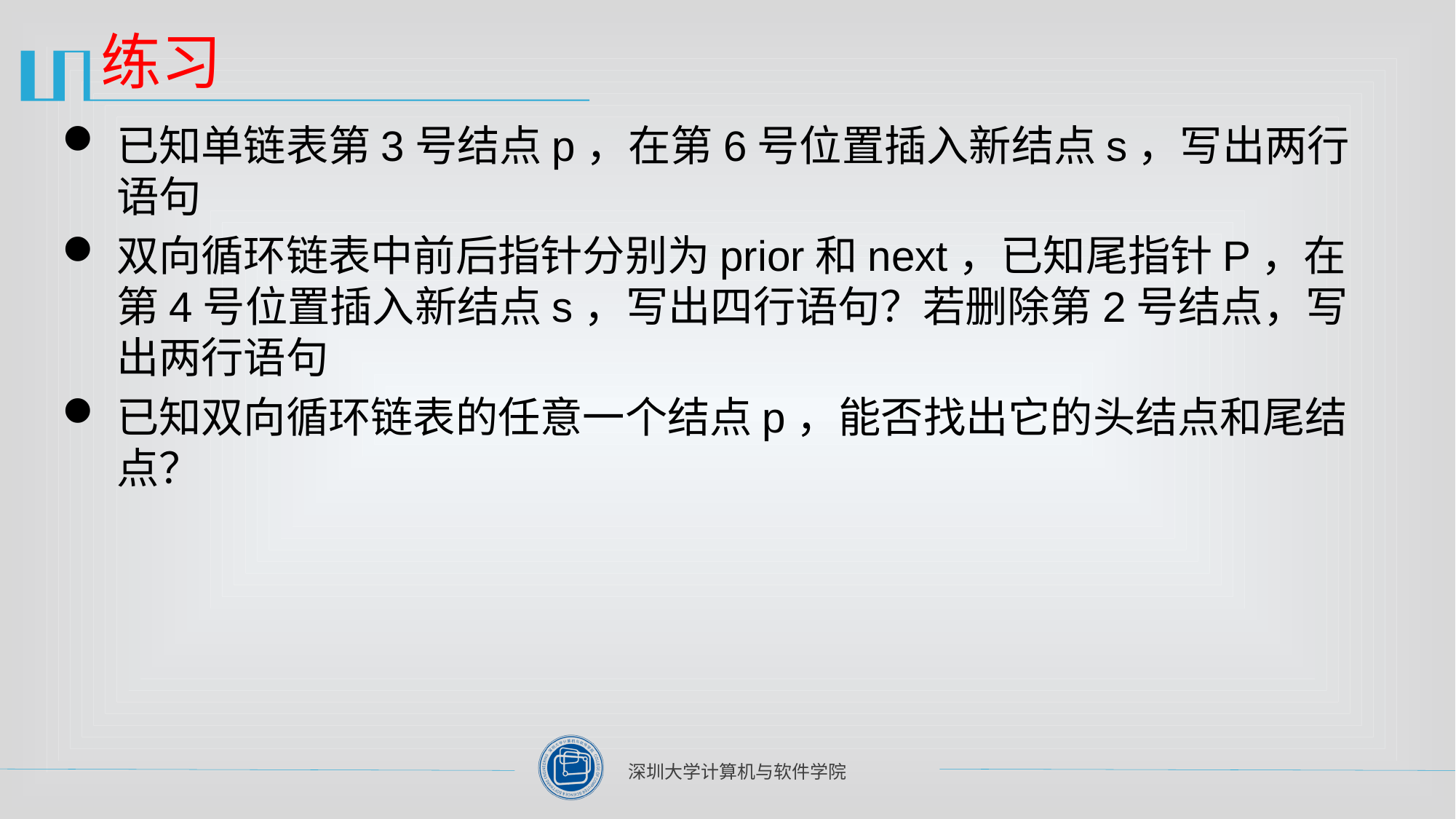

# 练习
已知单链表第3号结点p，在第6号位置插入新结点s，写出两行语句
双向循环链表中前后指针分别为prior和next，已知尾指针P，在第4号位置插入新结点s，写出四行语句？若删除第2号结点，写出两行语句
已知双向循环链表的任意一个结点p，能否找出它的头结点和尾结点？

69